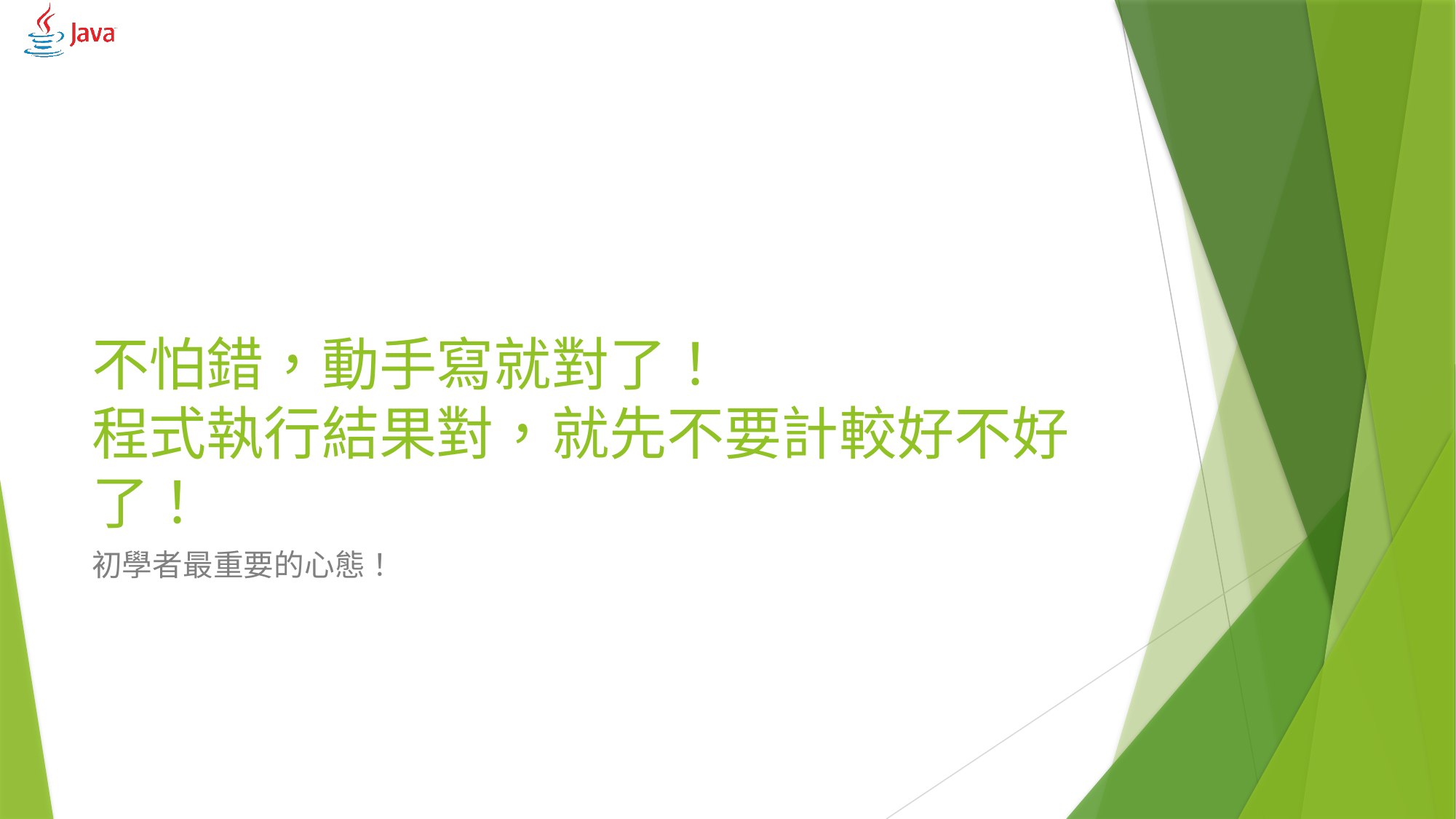

# 不怕錯，動手寫就對了！ 程式執行結果對，就先不要計較好不好了！
初學者最重要的心態！